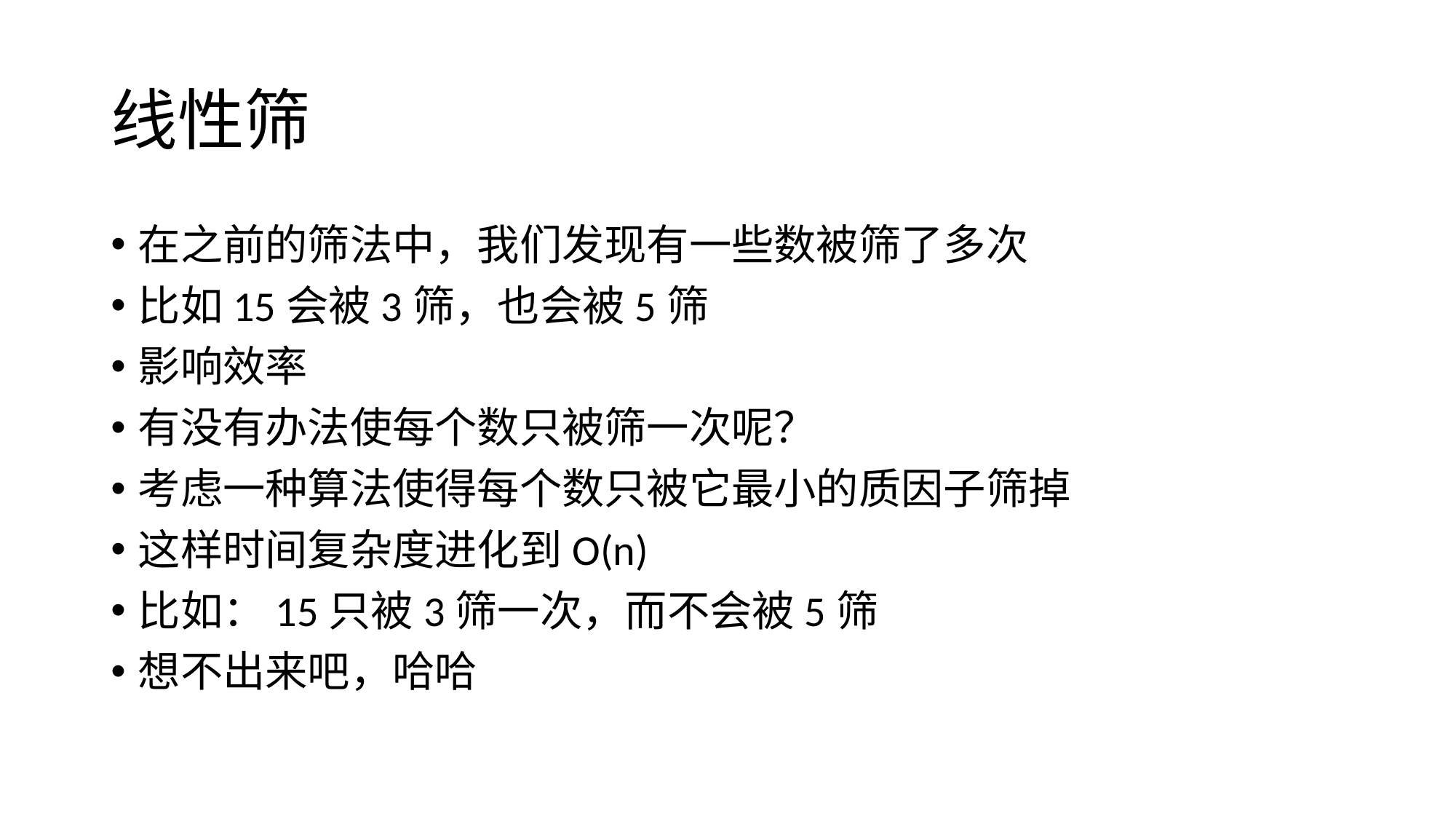

# 线性筛
在之前的筛法中，我们发现有一些数被筛了多次
比如15会被3筛，也会被5筛
影响效率
有没有办法使每个数只被筛一次呢？
考虑一种算法使得每个数只被它最小的质因子筛掉
这样时间复杂度进化到O(n)
比如：15只被3筛一次，而不会被5筛
想不出来吧，哈哈